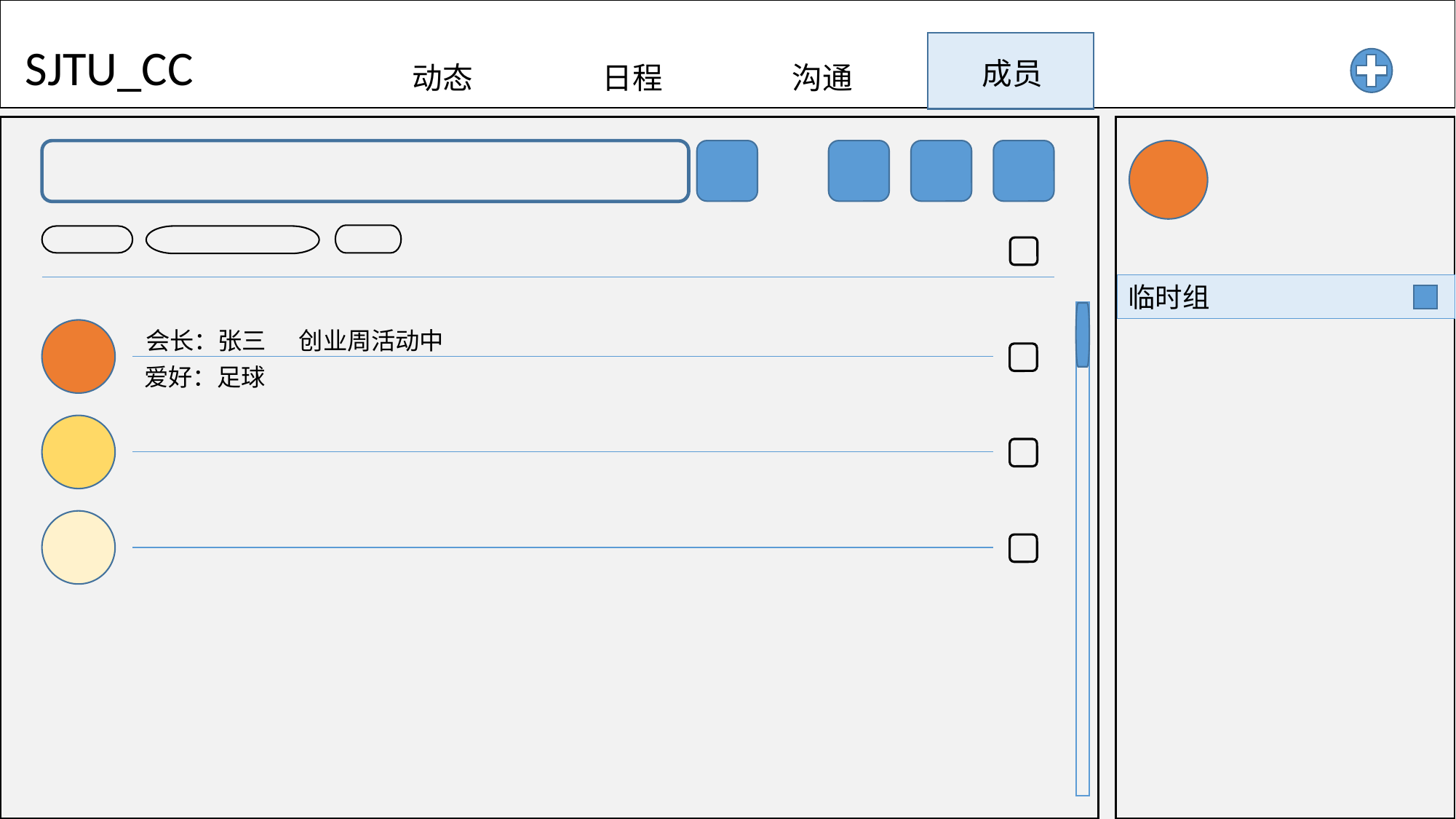

SJTU_CC

成员

动态
日程
沟通

临时组

会长：张三      创业周活动中

爱好：足球